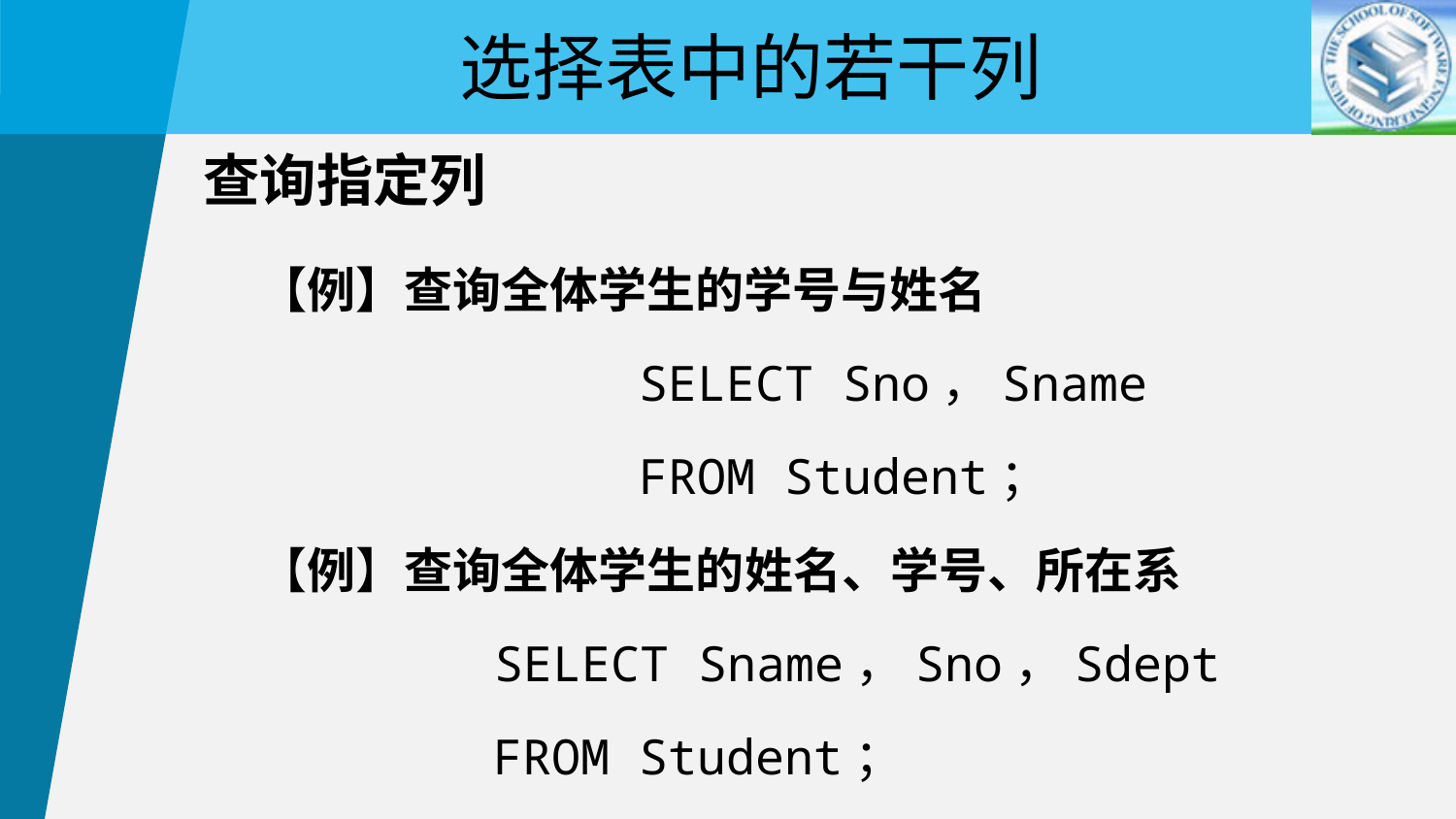

选择表中的若干列
查询指定列
    【例】查询全体学生的学号与姓名
		         SELECT Sno，Sname
		         FROM Student；
    【例】查询全体学生的姓名、学号、所在系
          SELECT Sname，Sno，Sdept
		    FROM Student；